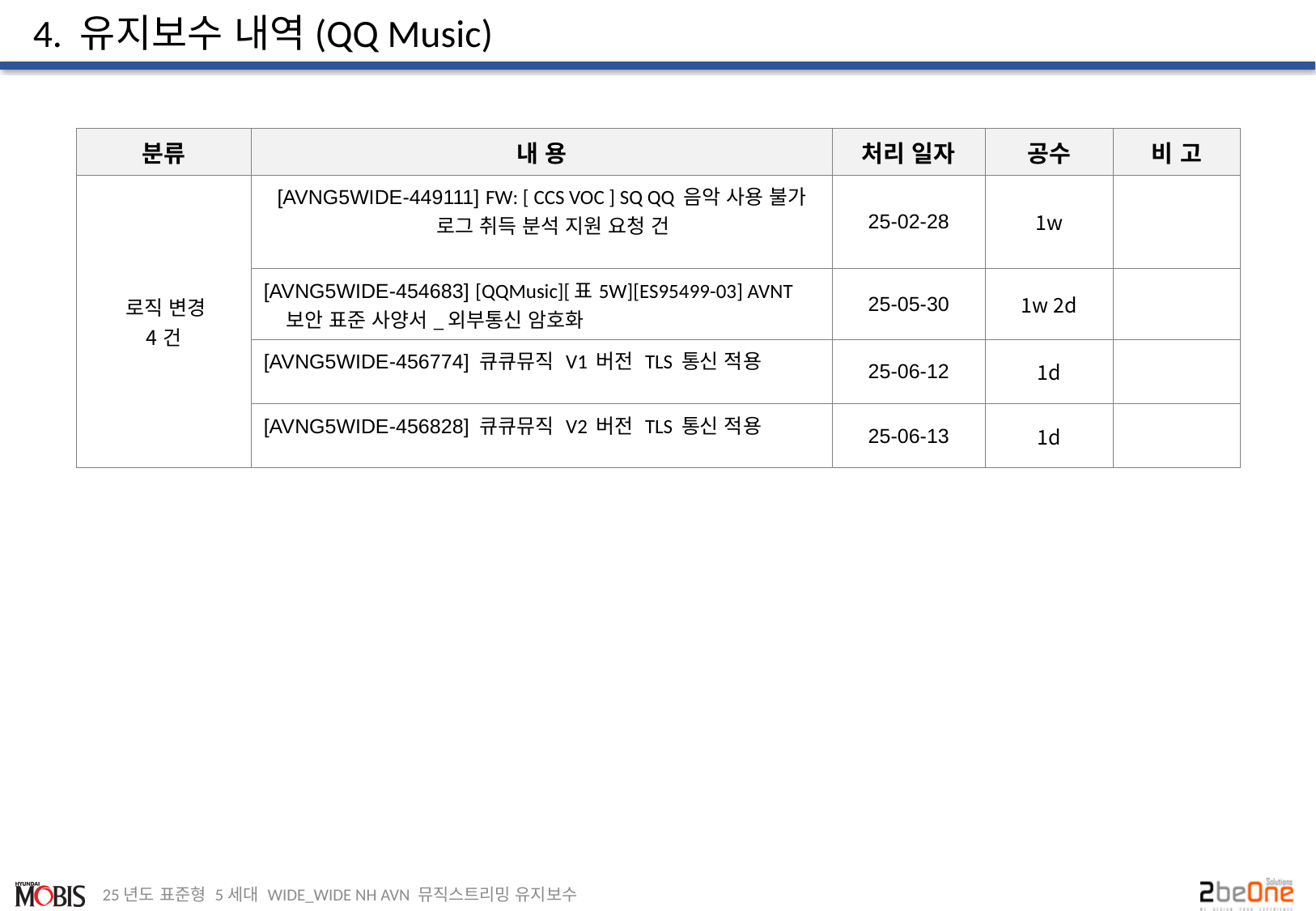

# 4. 유지보수 내역(QQ Music)
| 분류 | 내 용 | 처리 일자 | 공수 | 비 고 |
| --- | --- | --- | --- | --- |
| 로직 변경 4건 | [AVNG5WIDE-449111] FW: [ CCS VOC ] SQ QQ 음악 사용 불가 로그 취득 분석 지원 요청 건 | 25-02-28 | 1w |  |
|  | [AVNG5WIDE-454683] [QQMusic][표5W][ES95499-03] AVNT 보안 표준 사양서\_외부통신 암호화 | 25-05-30 | 1w 2d |  |
|  | [AVNG5WIDE-456774] 큐큐뮤직 V1 버전 TLS 통신 적용 | 25-06-12 | 1d |  |
|  | [AVNG5WIDE-456828] 큐큐뮤직 V2 버전 TLS 통신 적용 | 25-06-13 | 1d |  |
25년도 표준형 5세대 WIDE_WIDE NH AVN 뮤직스트리밍 유지보수